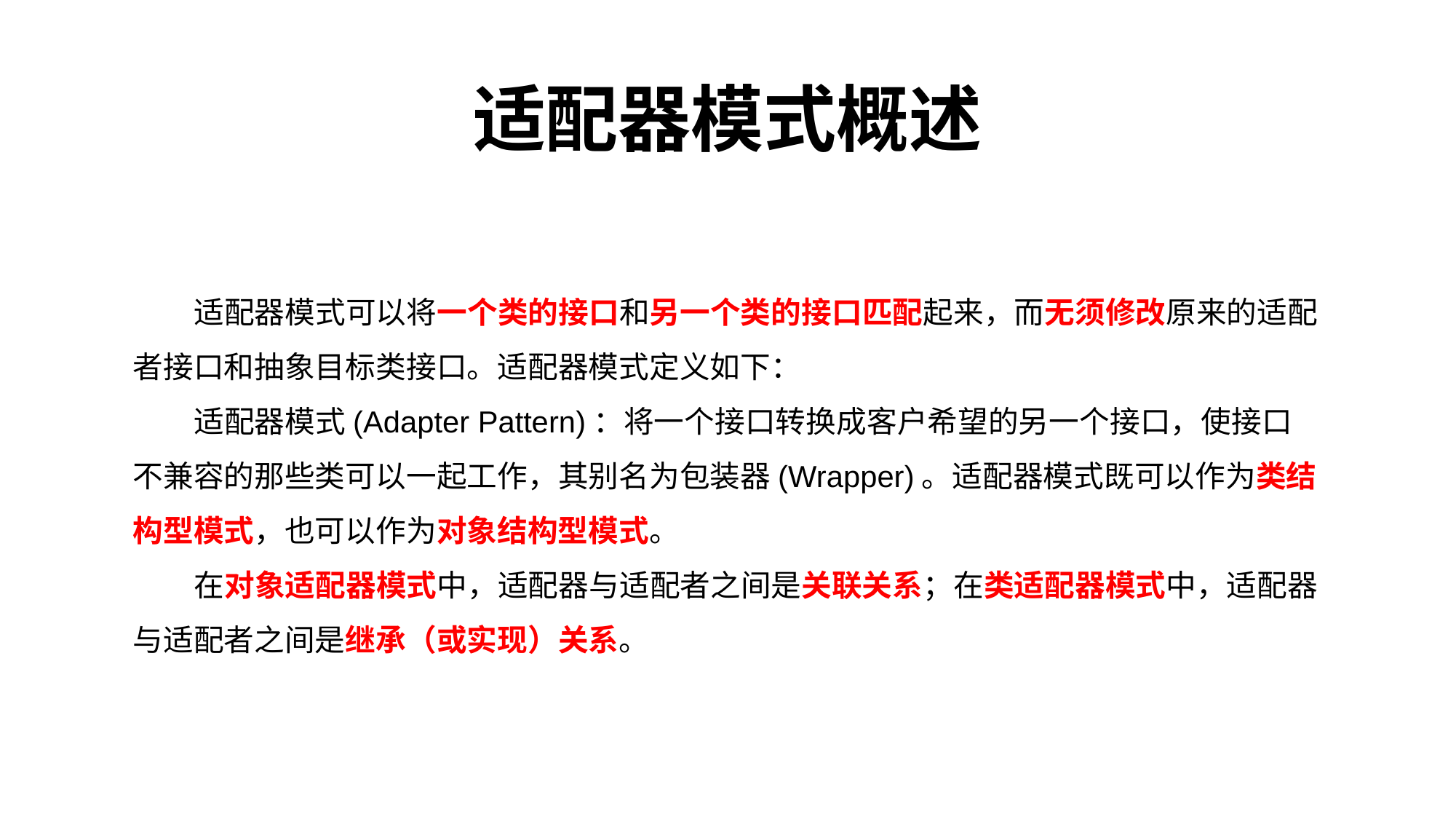

# 适配器模式概述
        适配器模式可以将一个类的接口和另一个类的接口匹配起来，而无须修改原来的适配者接口和抽象目标类接口。适配器模式定义如下：
        适配器模式(Adapter Pattern)：将一个接口转换成客户希望的另一个接口，使接口不兼容的那些类可以一起工作，其别名为包装器(Wrapper)。适配器模式既可以作为类结构型模式，也可以作为对象结构型模式。
        在对象适配器模式中，适配器与适配者之间是关联关系；在类适配器模式中，适配器与适配者之间是继承（或实现）关系。